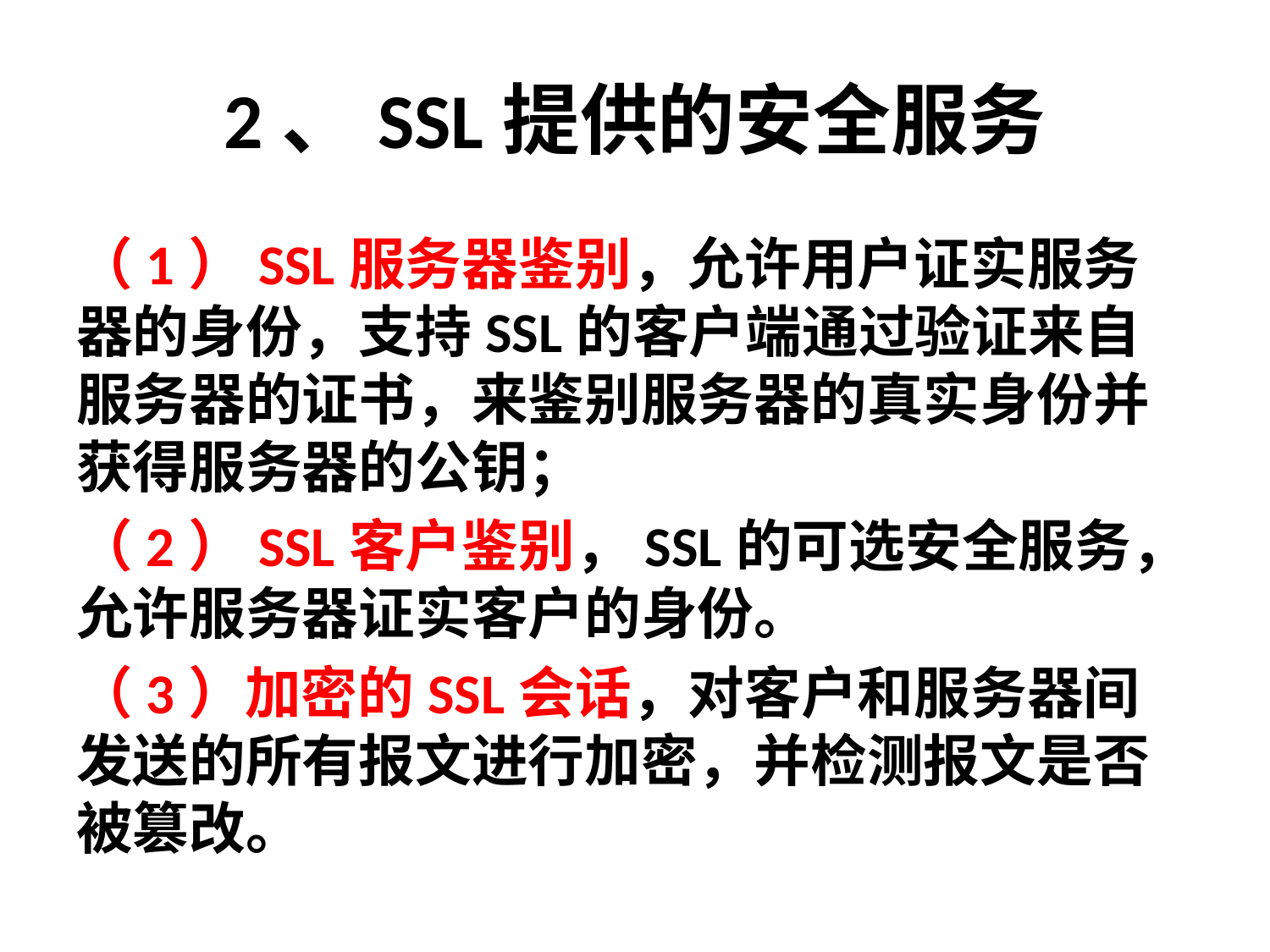

# 2、SSL提供的安全服务
（1）SSL服务器鉴别，允许用户证实服务器的身份，支持SSL的客户端通过验证来自服务器的证书，来鉴别服务器的真实身份并获得服务器的公钥；
（2）SSL客户鉴别，SSL的可选安全服务，允许服务器证实客户的身份。
（3）加密的SSL会话，对客户和服务器间发送的所有报文进行加密，并检测报文是否被篡改。